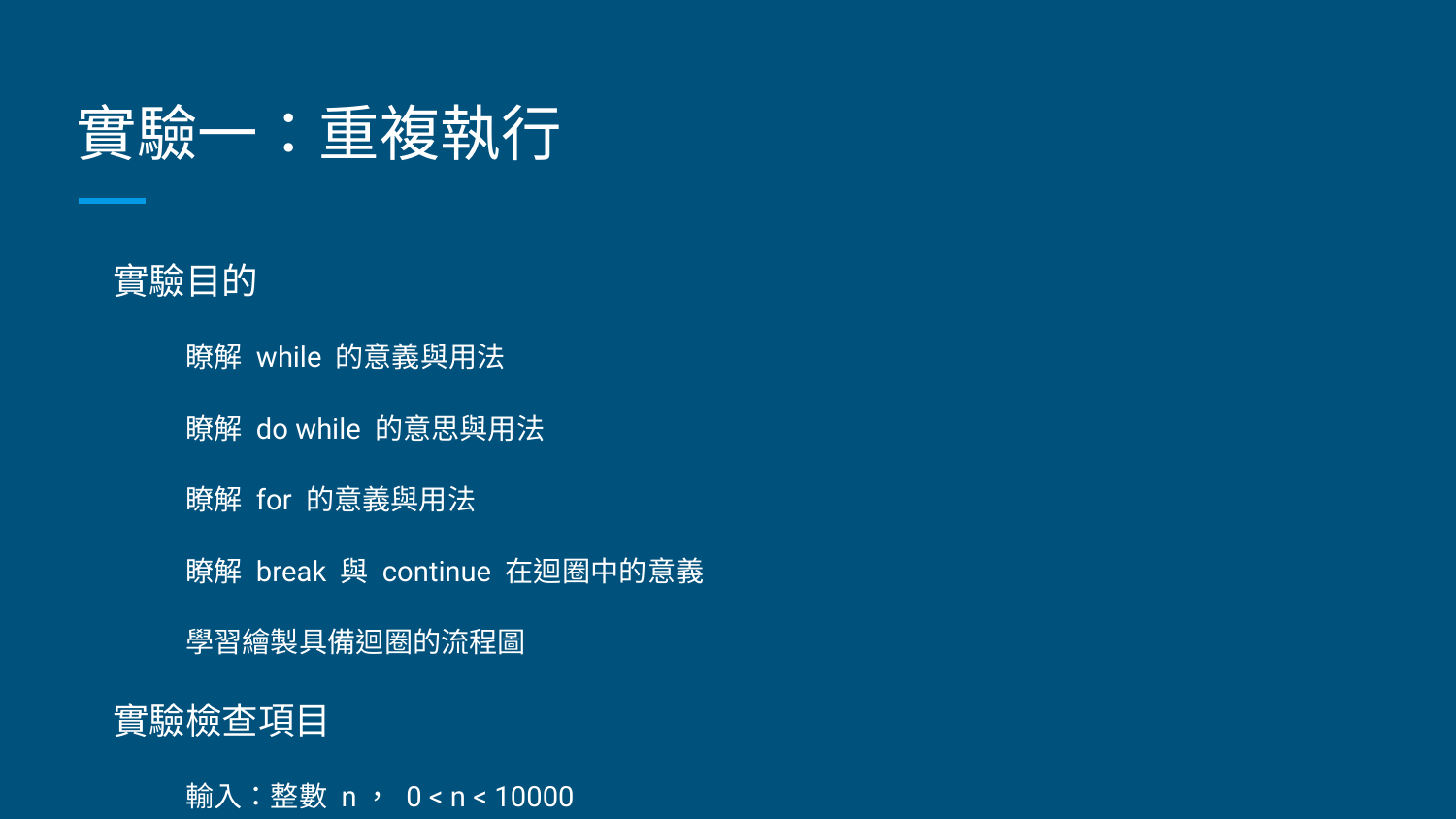

# 實驗一：重複執行
實驗目的
瞭解 while 的意義與用法
瞭解 do while 的意思與用法
瞭解 for 的意義與用法
瞭解 break 與 continue 在迴圈中的意義
學習繪製具備迴圈的流程圖
實驗檢查項目
輸入：整數 n， 0 < n < 10000
輸出：整數 n * (1 ~ 10)，每行一個數，共十行
需繪製流程圖